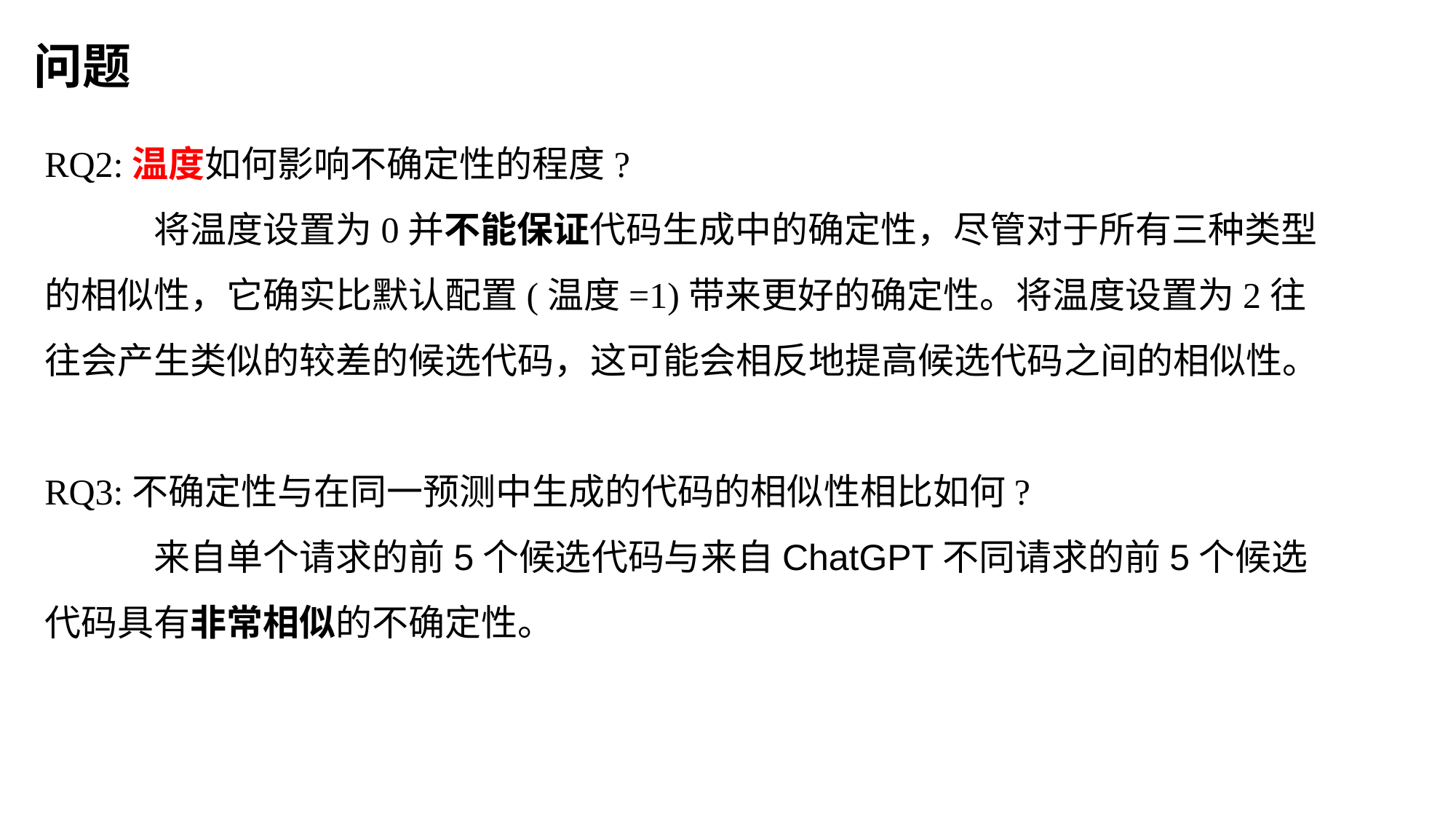

问题
RQ2:温度如何影响不确定性的程度?
	将温度设置为0并不能保证代码生成中的确定性，尽管对于所有三种类型的相似性，它确实比默认配置(温度=1)带来更好的确定性。将温度设置为2往往会产生类似的较差的候选代码，这可能会相反地提高候选代码之间的相似性。

RQ3:不确定性与在同一预测中生成的代码的相似性相比如何?
	来自单个请求的前5个候选代码与来自ChatGPT不同请求的前5个候选代码具有非常相似的不确定性。